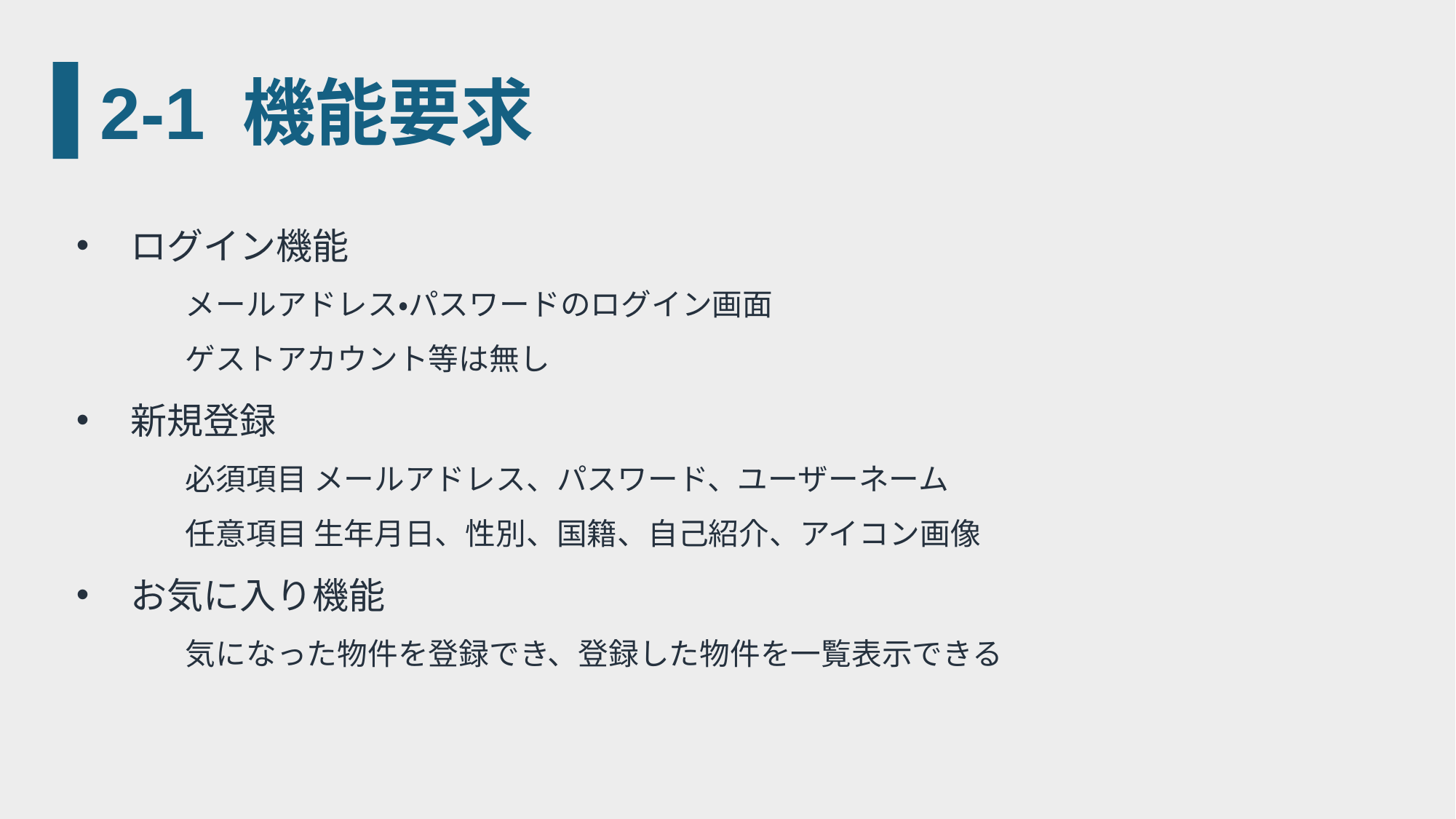

2-1 機能要求

ログイン機能
	メールアドレス・パスワードのログイン画面
	ゲストアカウント等は無し
新規登録
	必須項目 メールアドレス、パスワード、ユーザーネーム
	任意項目 生年月日、性別、国籍、自己紹介、アイコン画像
お気に入り機能
	気になった物件を登録でき、登録した物件を一覧表示できる